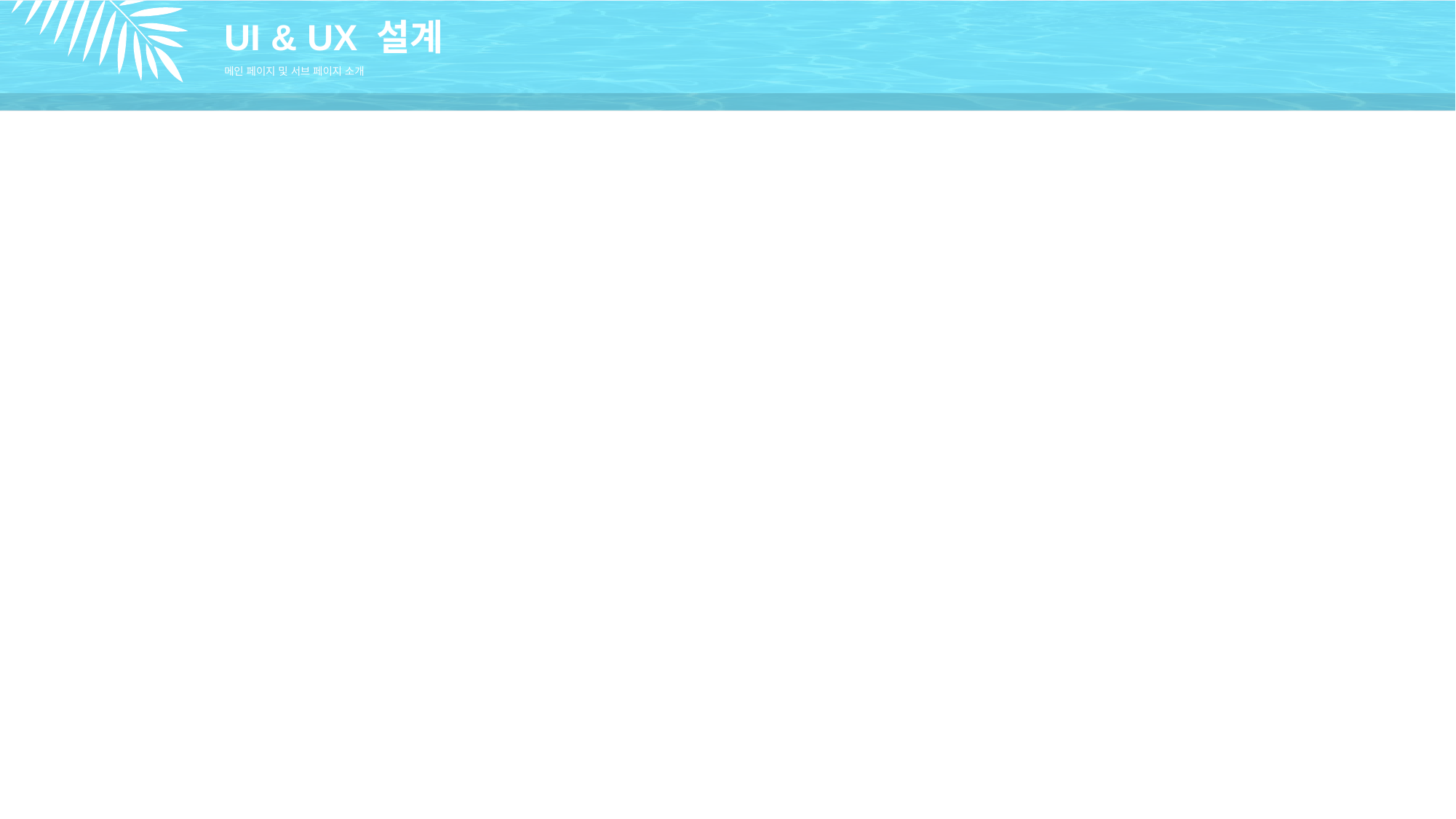

UI & UX 설계
메인 페이지 및 서브 페이지 소개